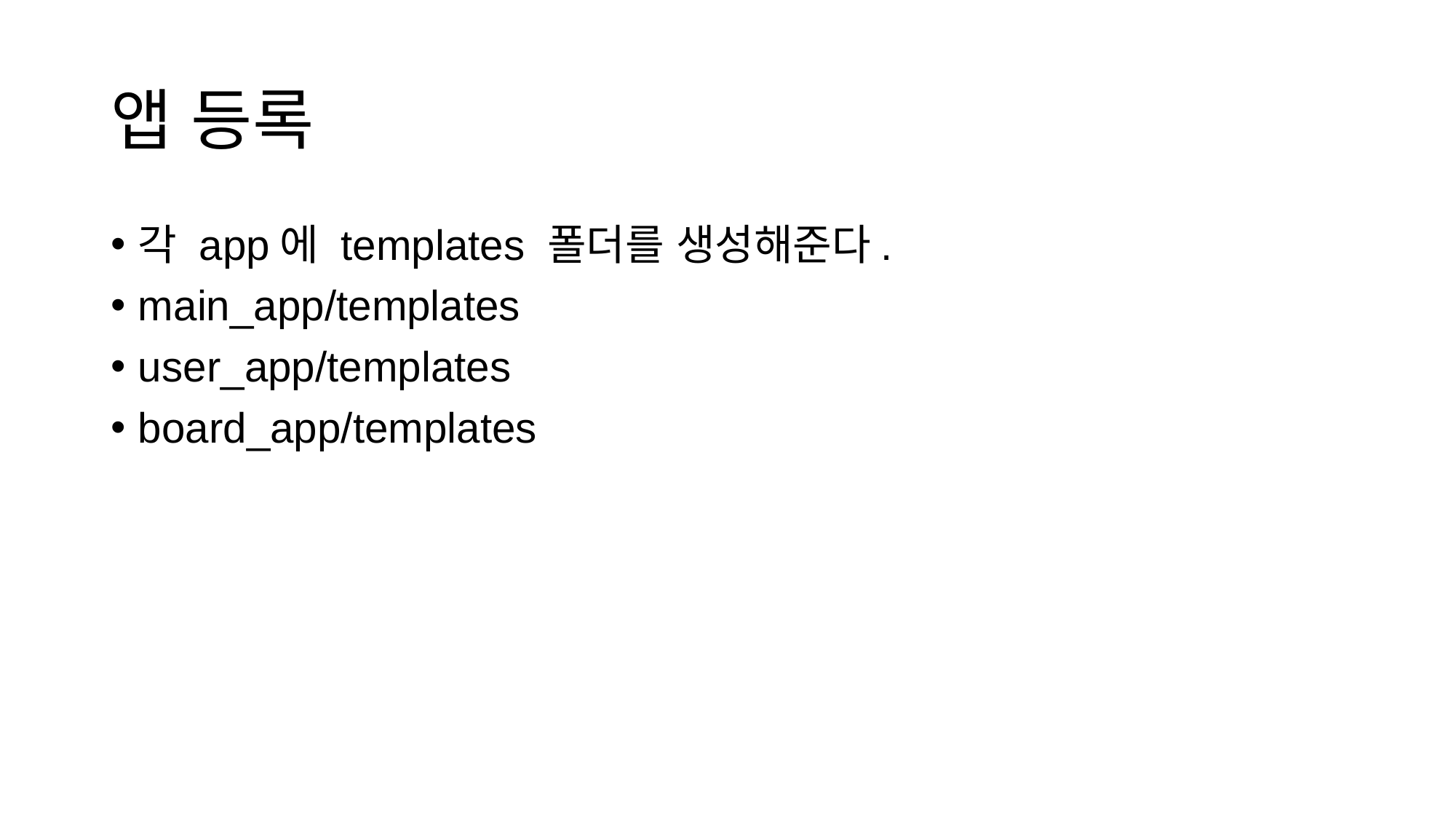

# 앱 등록
각 app에 templates 폴더를 생성해준다.
main_app/templates
user_app/templates
board_app/templates